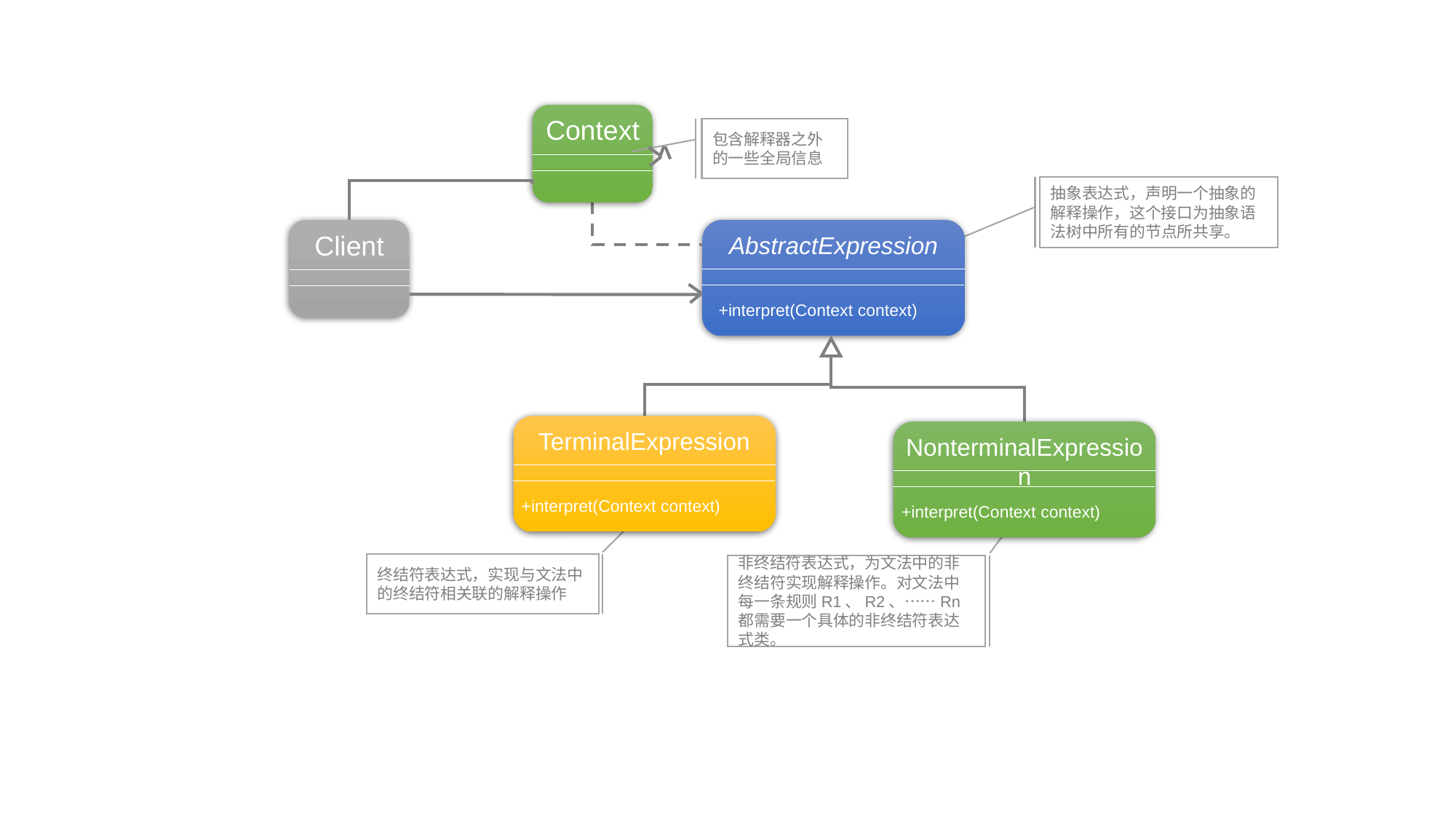

Context
包含解释器之外的一些全局信息
抽象表达式，声明一个抽象的解释操作，这个接口为抽象语法树中所有的节点所共享。

AbstractExpression
+interpret(Context context)

Client

TerminalExpression
+interpret(Context context)

NonterminalExpression
+interpret(Context context)
终结符表达式，实现与文法中的终结符相关联的解释操作
非终结符表达式，为文法中的非终结符实现解释操作。对文法中每一条规则R1、R2、……Rn都需要一个具体的非终结符表达式类。